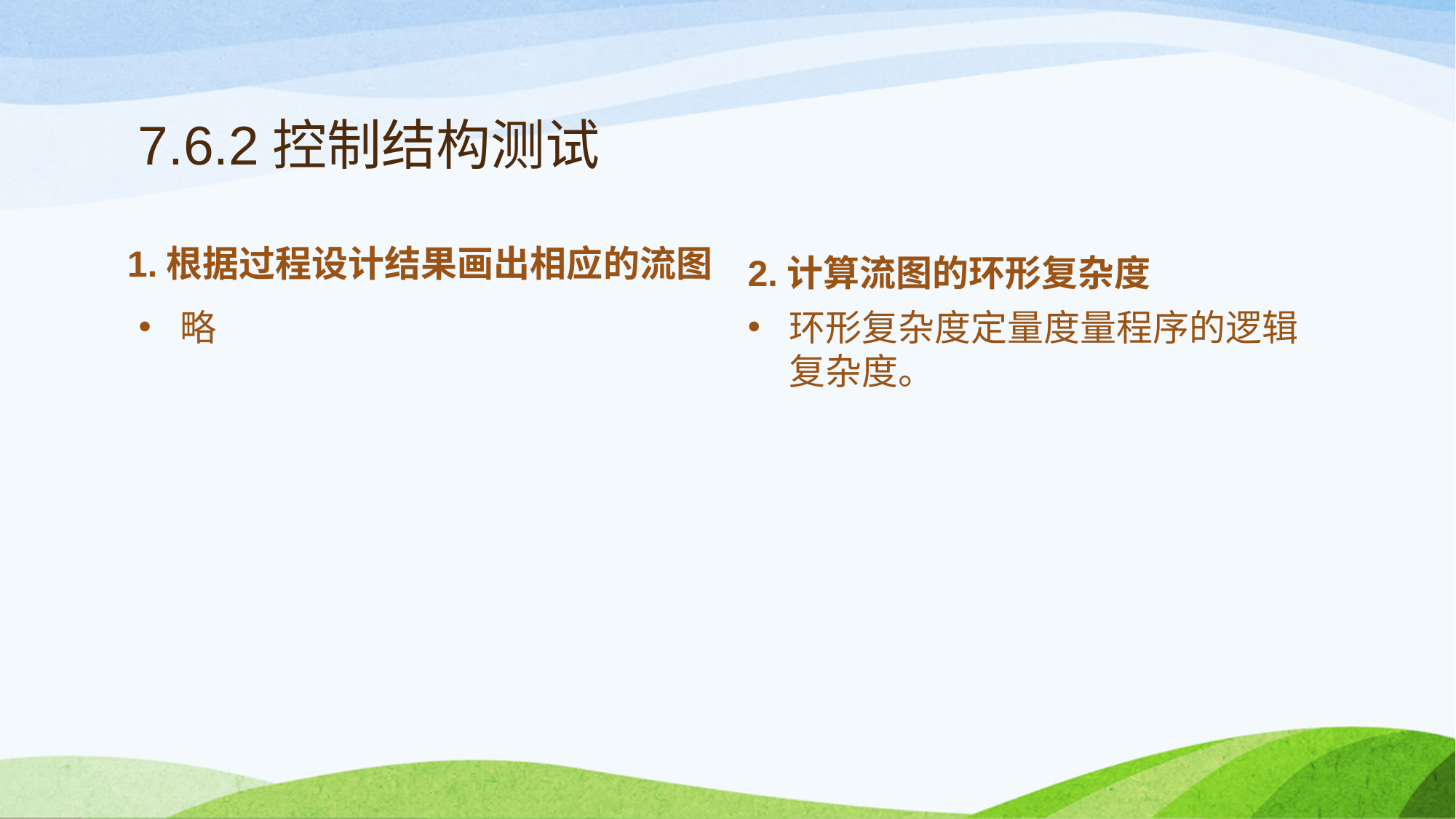

# 7.6.2控制结构测试
1.根据过程设计结果画出相应的流图

2.计算流图的环形复杂度
略
环形复杂度定量度量程序的逻辑复杂度。